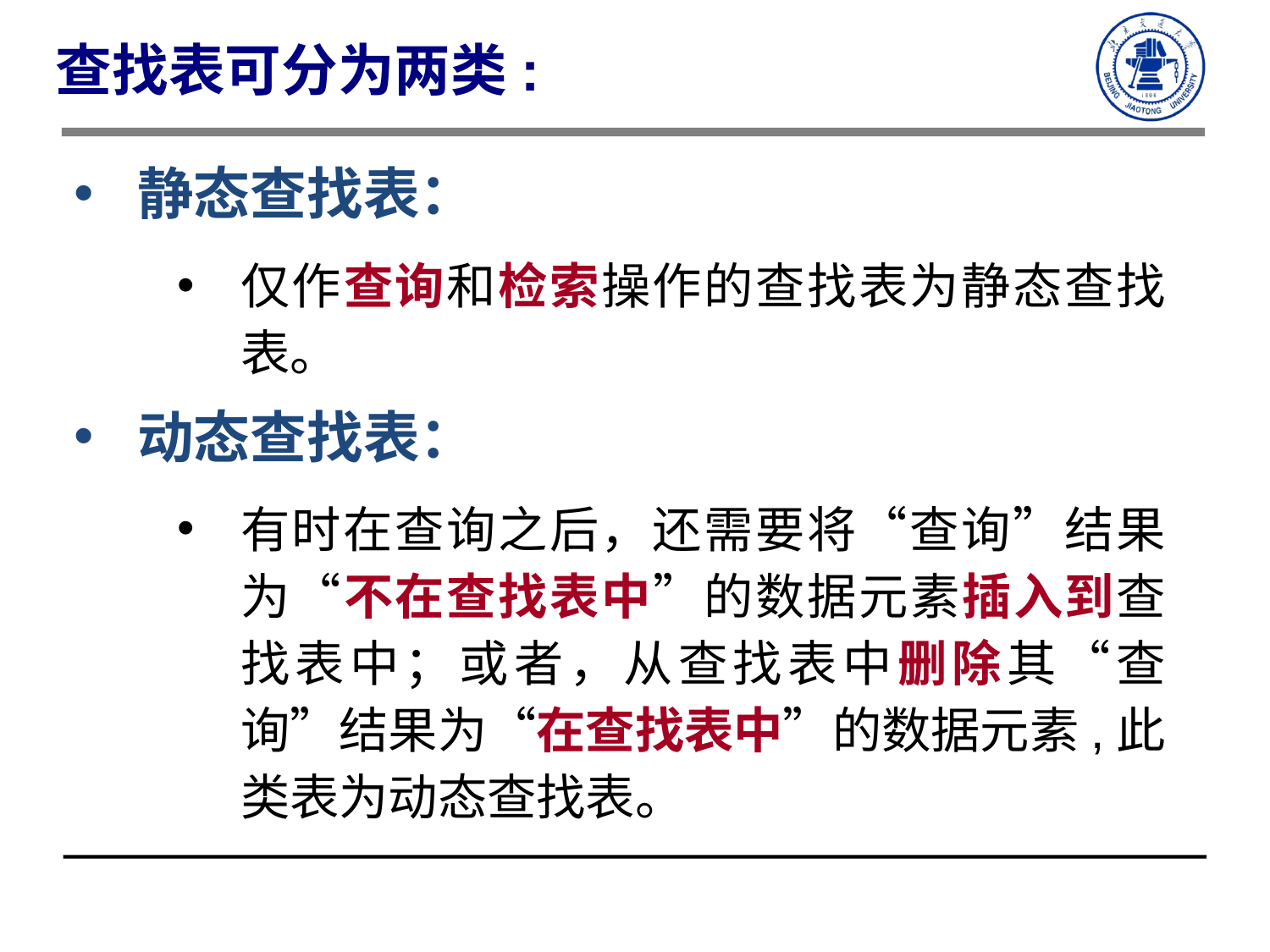

查找表可分为两类:
静态查找表：
仅作查询和检索操作的查找表为静态查找表。
动态查找表：
有时在查询之后，还需要将“查询”结果为“不在查找表中”的数据元素插入到查找表中；或者，从查找表中删除其“查询”结果为“在查找表中”的数据元素,此类表为动态查找表。